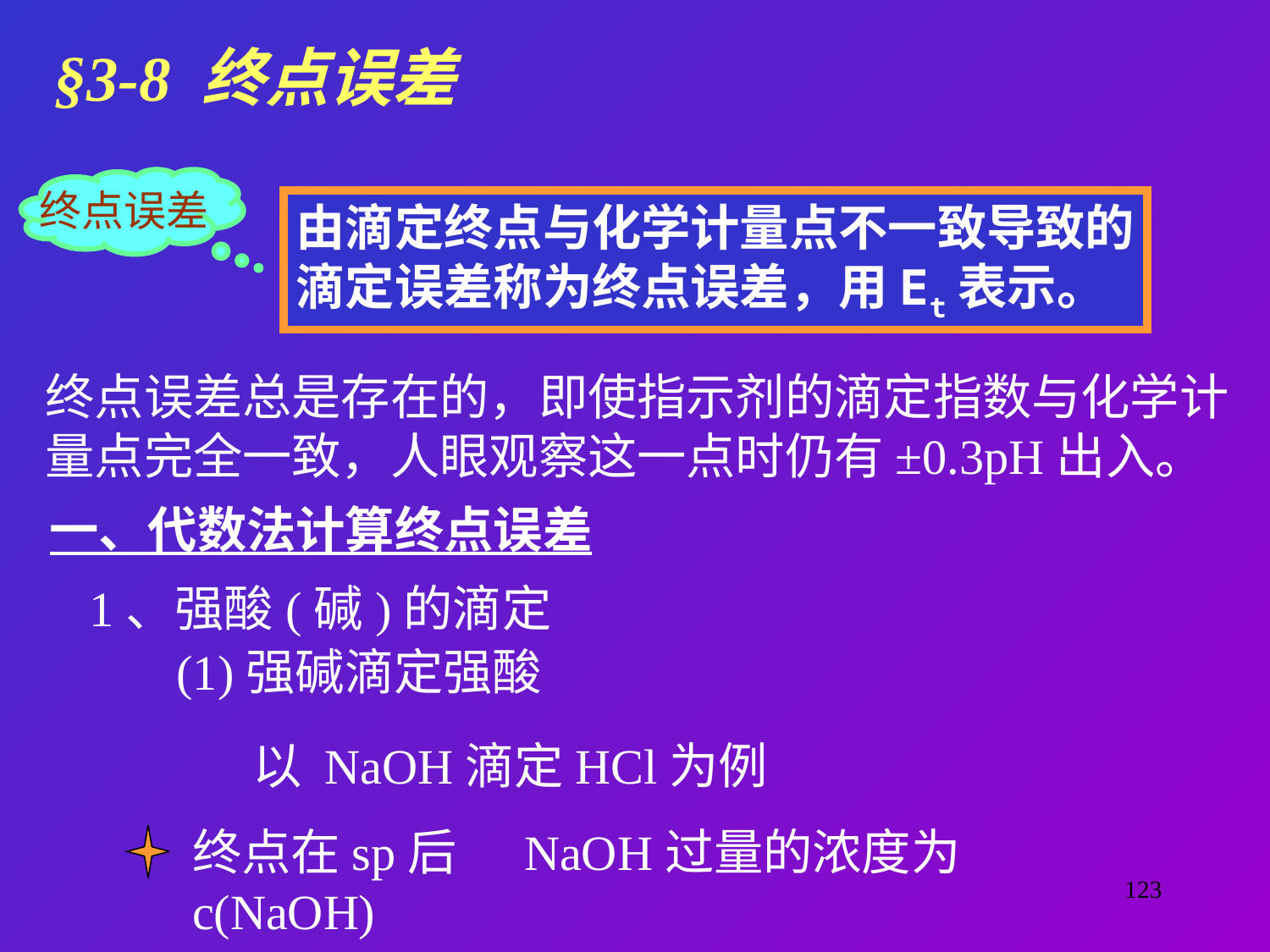

§3-8 终点误差
终点误差
由滴定终点与化学计量点不一致导致的
滴定误差称为终点误差，用Et表示。
终点误差总是存在的，即使指示剂的滴定指数与化学计
量点完全一致，人眼观察这一点时仍有±0.3pH出入。
一、代数法计算终点误差
1、强酸(碱)的滴定
(1)强碱滴定强酸
以 NaOH滴定HCl为例
终点在sp后     NaOH过量的浓度为c(NaOH)

123